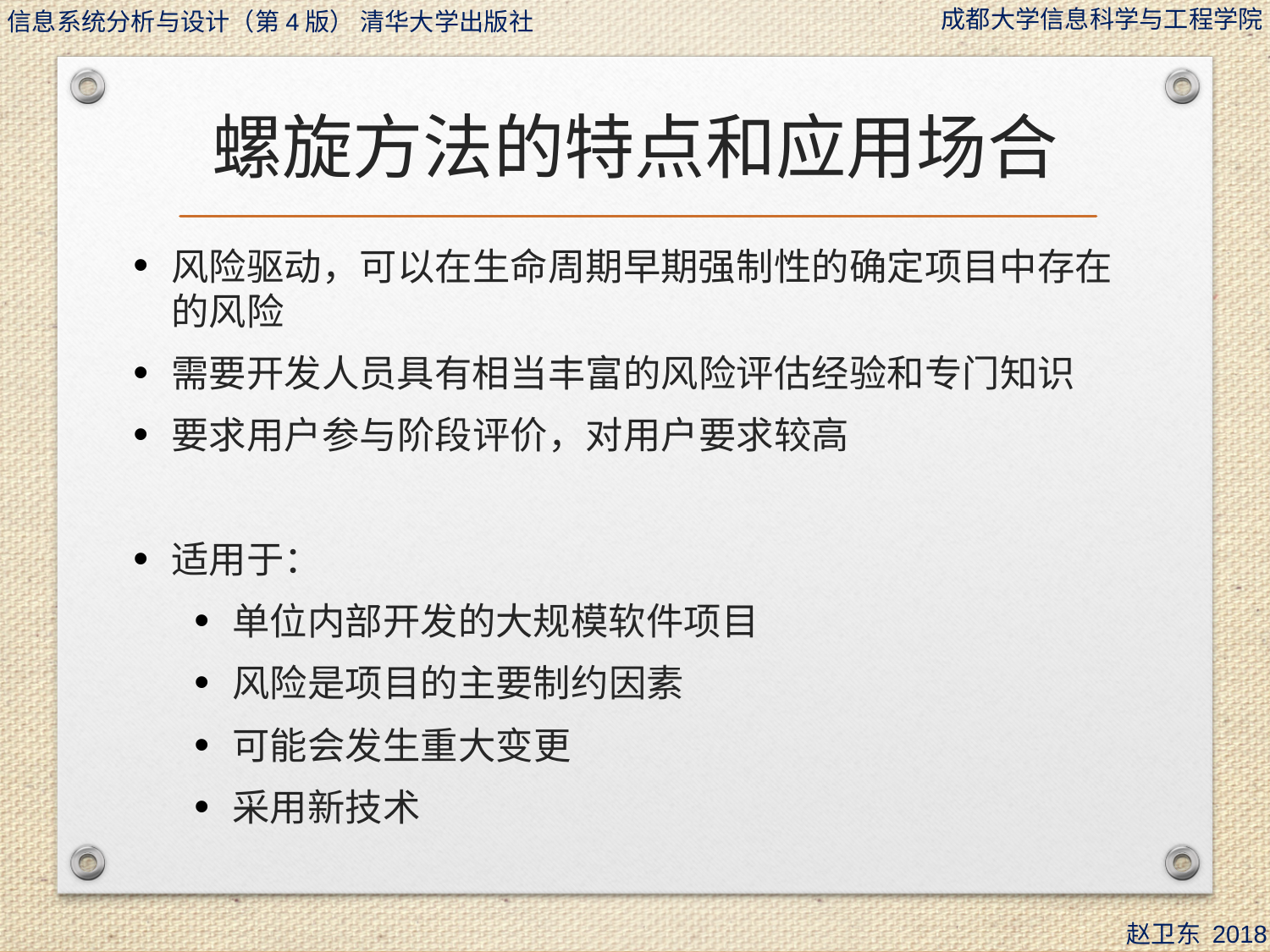

# 螺旋方法的特点和应用场合
风险驱动，可以在生命周期早期强制性的确定项目中存在的风险
需要开发人员具有相当丰富的风险评估经验和专门知识
要求用户参与阶段评价，对用户要求较高

适用于：
单位内部开发的大规模软件项目
风险是项目的主要制约因素
可能会发生重大变更
采用新技术